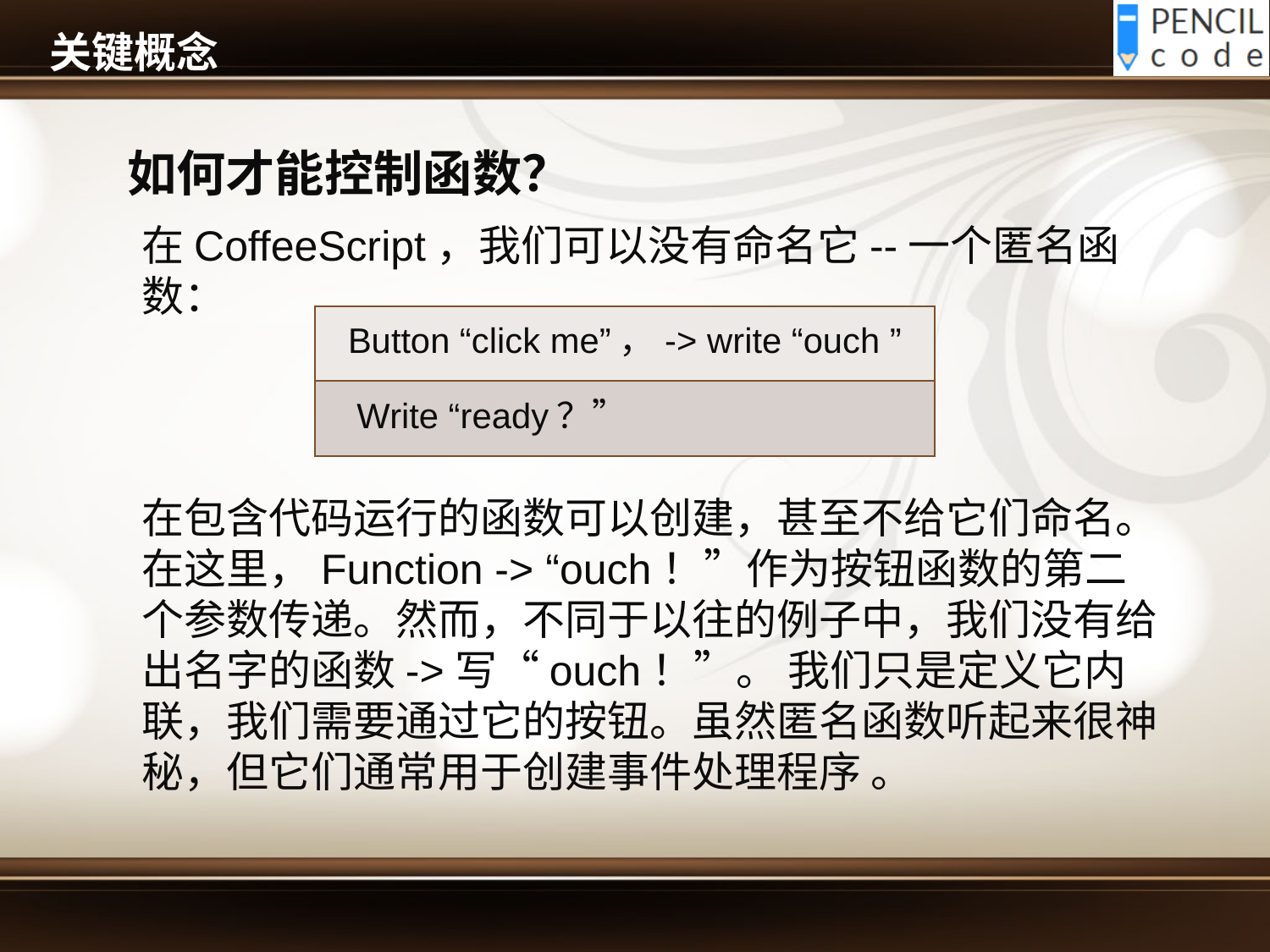

# 关键概念
如何才能控制函数？
在CoffeeScript，我们可以没有命名它--一个匿名函数：
| Button “click me”，-> write “ouch ” |
| --- |
| Write “ready？” |
在包含代码运行的函数可以创建，甚至不给它们命名。
在这里，Function -> “ouch！”作为按钮函数的第二个参数传递。然而，不同于以往的例子中，我们没有给出名字的函数->写“ouch！”。 我们只是定义它内联，我们需要通过它的按钮。虽然匿名函数听起来很神秘，但它们通常用于创建事件处理程序 。